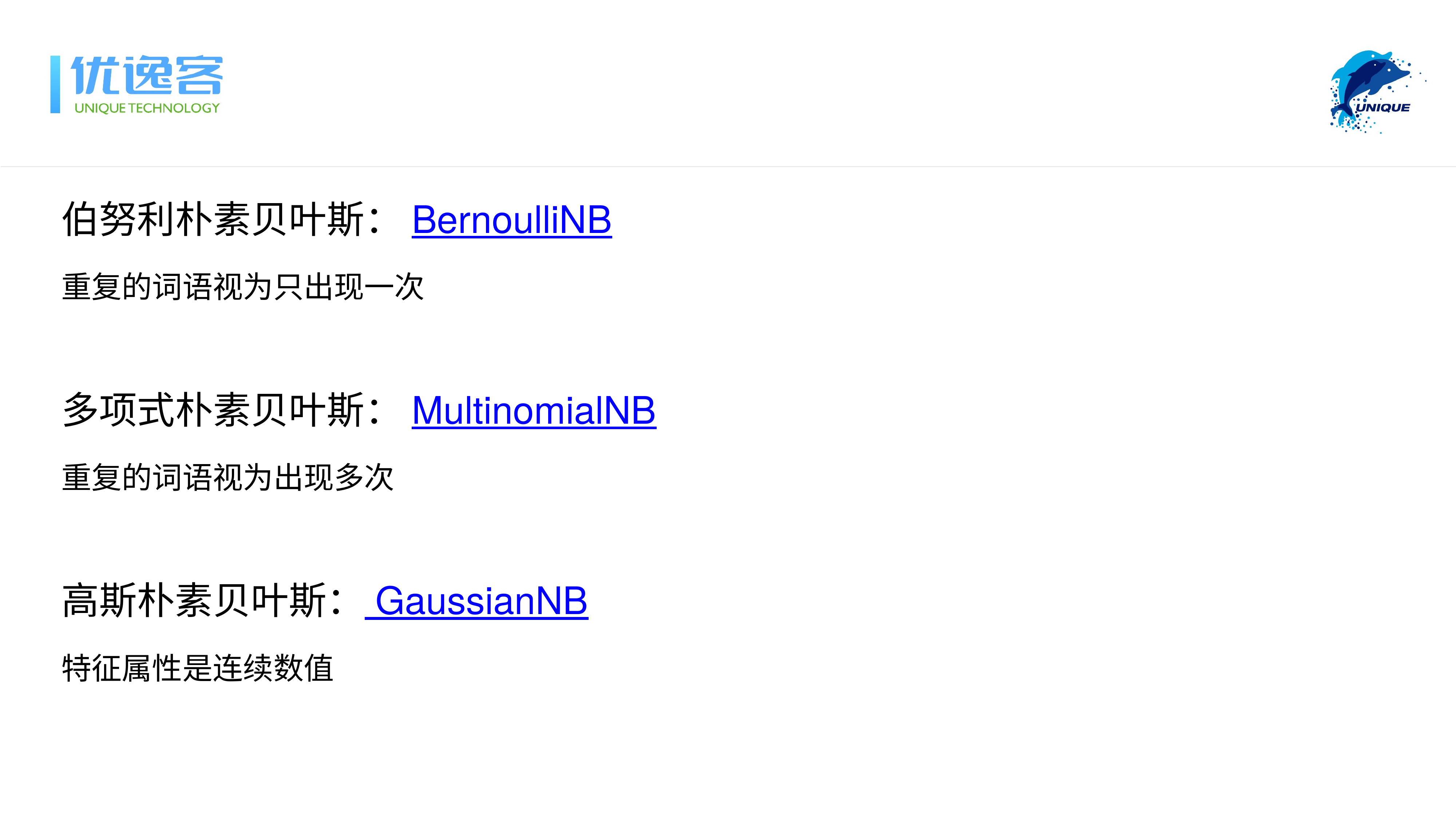

伯努利朴素贝叶斯：BernoulliNB
重复的词语视为只出现一次

多项式朴素贝叶斯：MultinomialNB
重复的词语视为出现多次

高斯朴素贝叶斯： GaussianNB
特征属性是连续数值